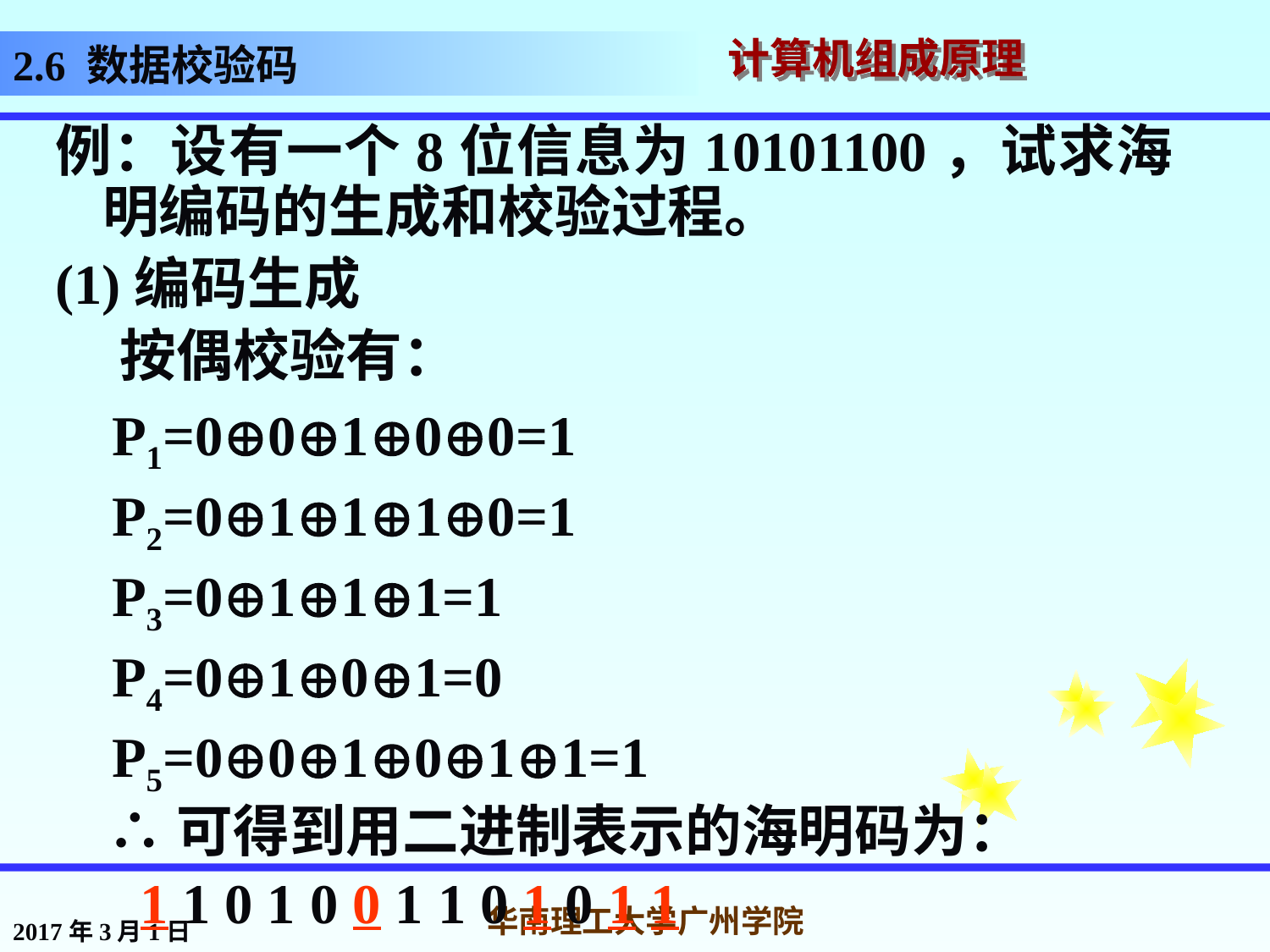

# 2.6 数据校验码
例：设有一个8位信息为10101100，试求海明编码的生成和校验过程。
(1)编码生成
    按偶校验有：
    P1=0⊕0⊕1⊕0⊕0=1
    P2=0⊕1⊕1⊕1⊕0=1
    P3=0⊕1⊕1⊕1=1
    P4=0⊕1⊕0⊕1=0
    P5=0⊕0⊕1⊕0⊕1⊕1=1
    ∴可得到用二进制表示的海明码为：
      1 1 0 1 0 0 1 1 0 1 0 1 1
2017年3月1日
华南理工大学广州学院